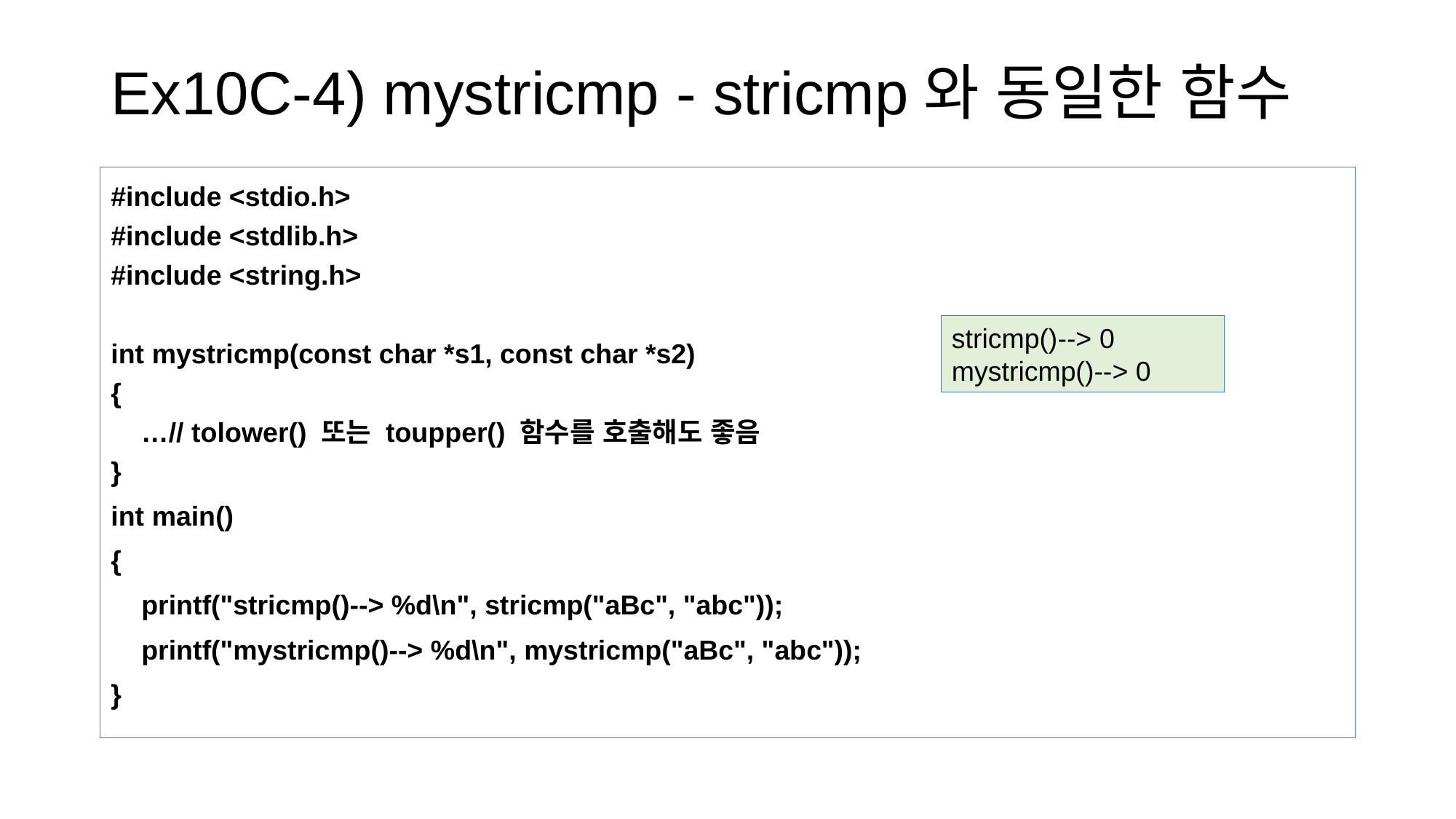

# Ex10C-4) mystricmp - stricmp와 동일한 함수
#include <stdio.h>
#include <stdlib.h>
#include <string.h>

int mystricmp(const char *s1, const char *s2)
{
    …// tolower() 또는 toupper() 함수를 호출해도 좋음
}
int main()
{
    printf("stricmp()--> %d\n", stricmp("aBc", "abc"));
    printf("mystricmp()--> %d\n", mystricmp("aBc", "abc"));
}
stricmp()--> 0
mystricmp()--> 0